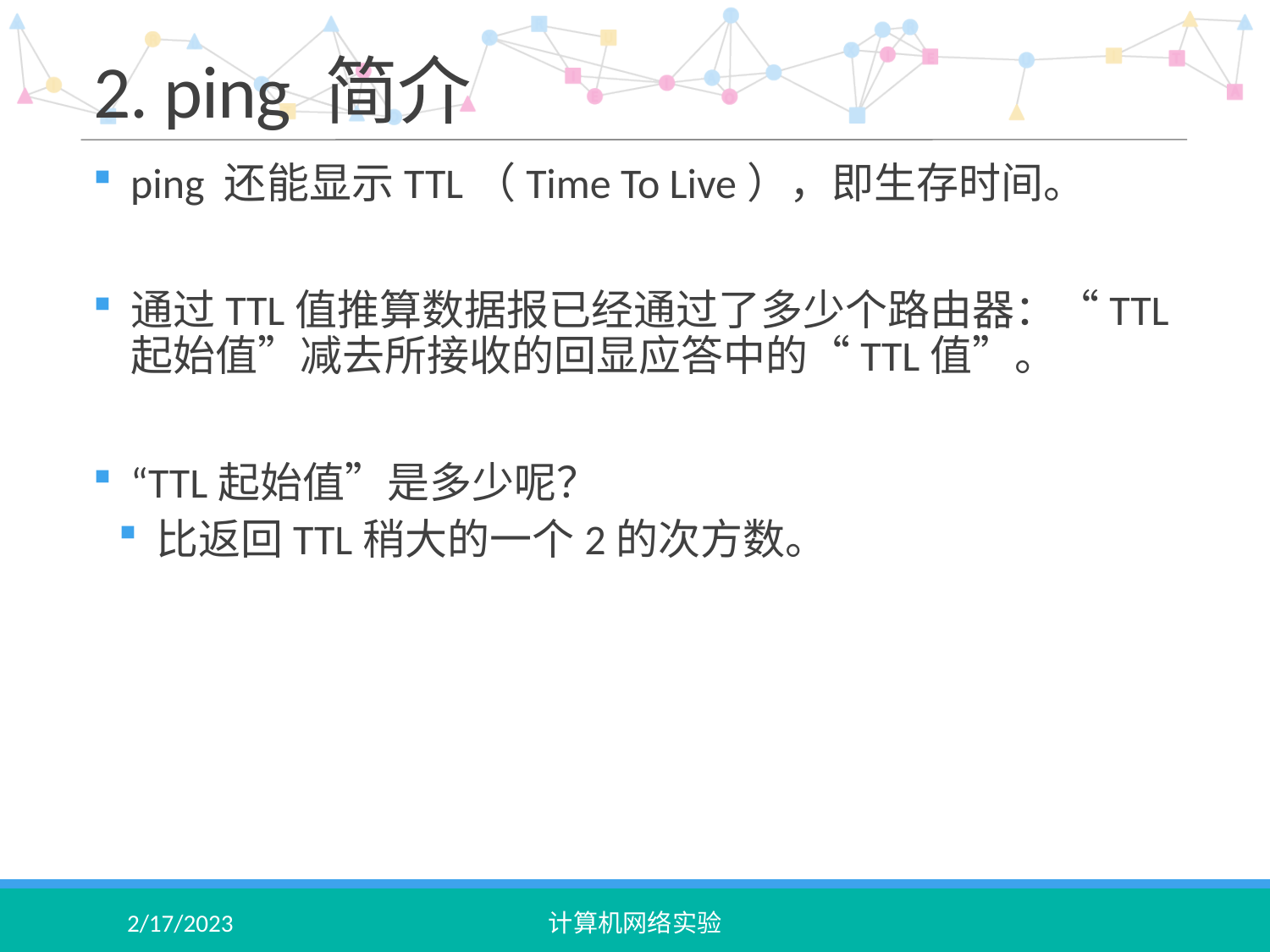

# 2. ping 简介
ping 还能显示TTL（Time To Live），即生存时间。

通过TTL值推算数据报已经通过了多少个路由器：“TTL起始值”减去所接收的回显应答中的“TTL值”。

“TTL起始值”是多少呢？
比返回TTL稍大的一个2的次方数。

2/17/2023
计算机网络实验
13